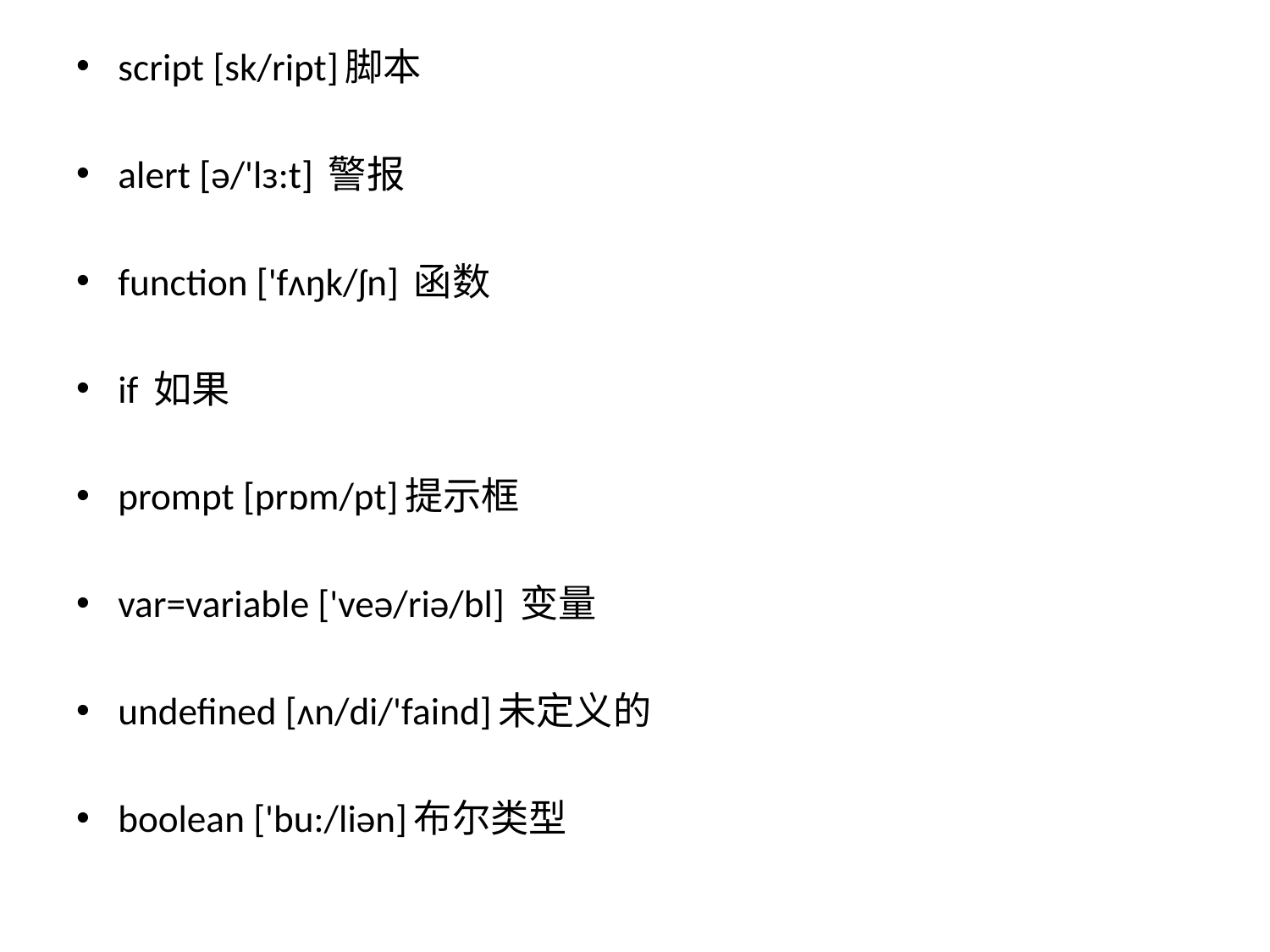

script [sk/ript]脚本

alert [ə/'lɜ:t] 警报

function ['fʌŋk/ʃn] 函数

if 如果

prompt [prɒm/pt]提示框

var=variable ['veə/riə/bl] 变量

undefined [ʌn/di/'faind]未定义的

boolean ['bu:/liən]布尔类型

#